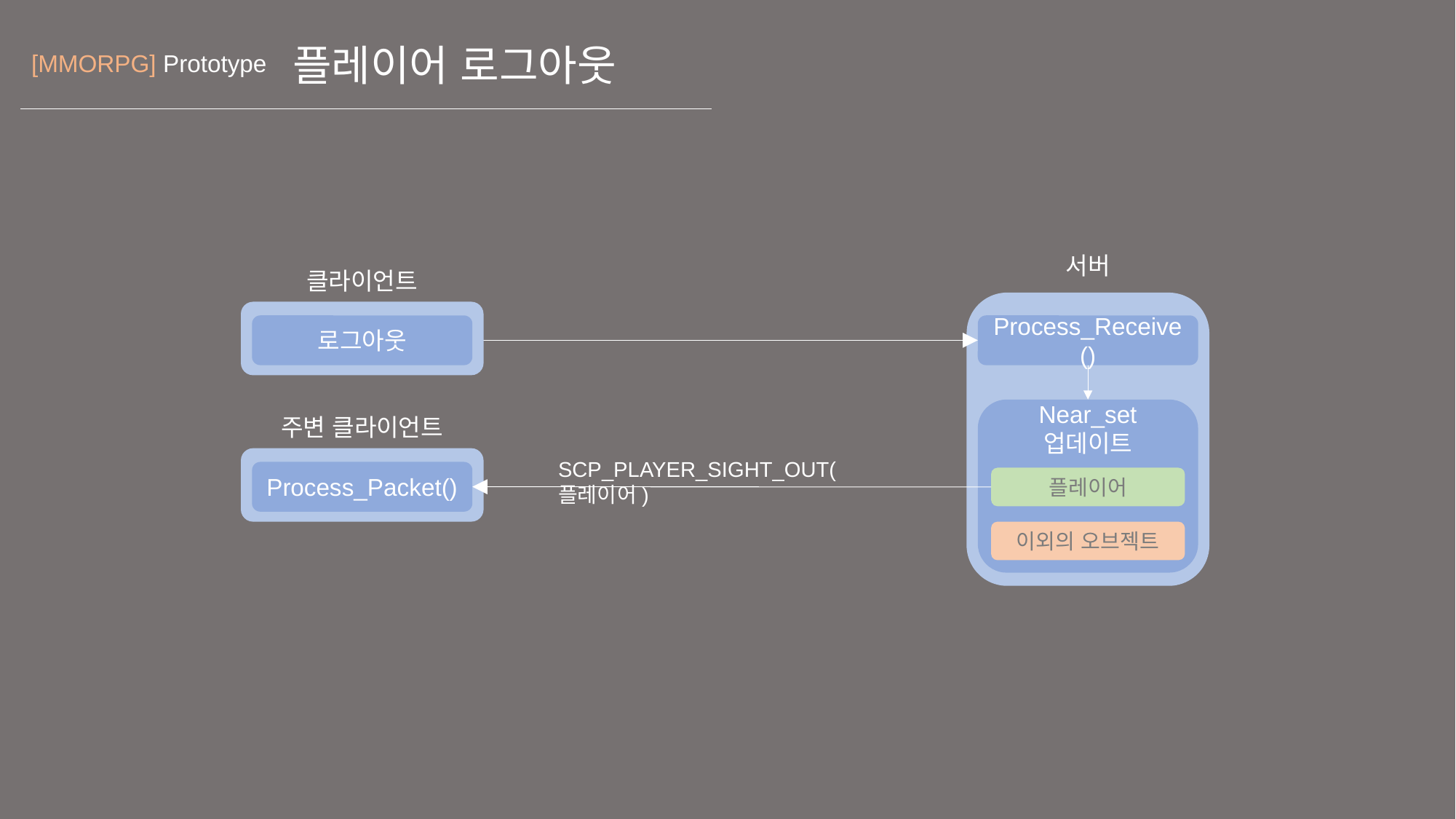

# 플레이어 로그아웃
[MMORPG] Prototype
서버

클라이언트

로그아웃
Process_Receive()
Near_set
업데이트

주변 클라이언트

SCP_PLAYER_SIGHT_OUT(플레이어)
Process_Packet()
플레이어
이외의 오브젝트